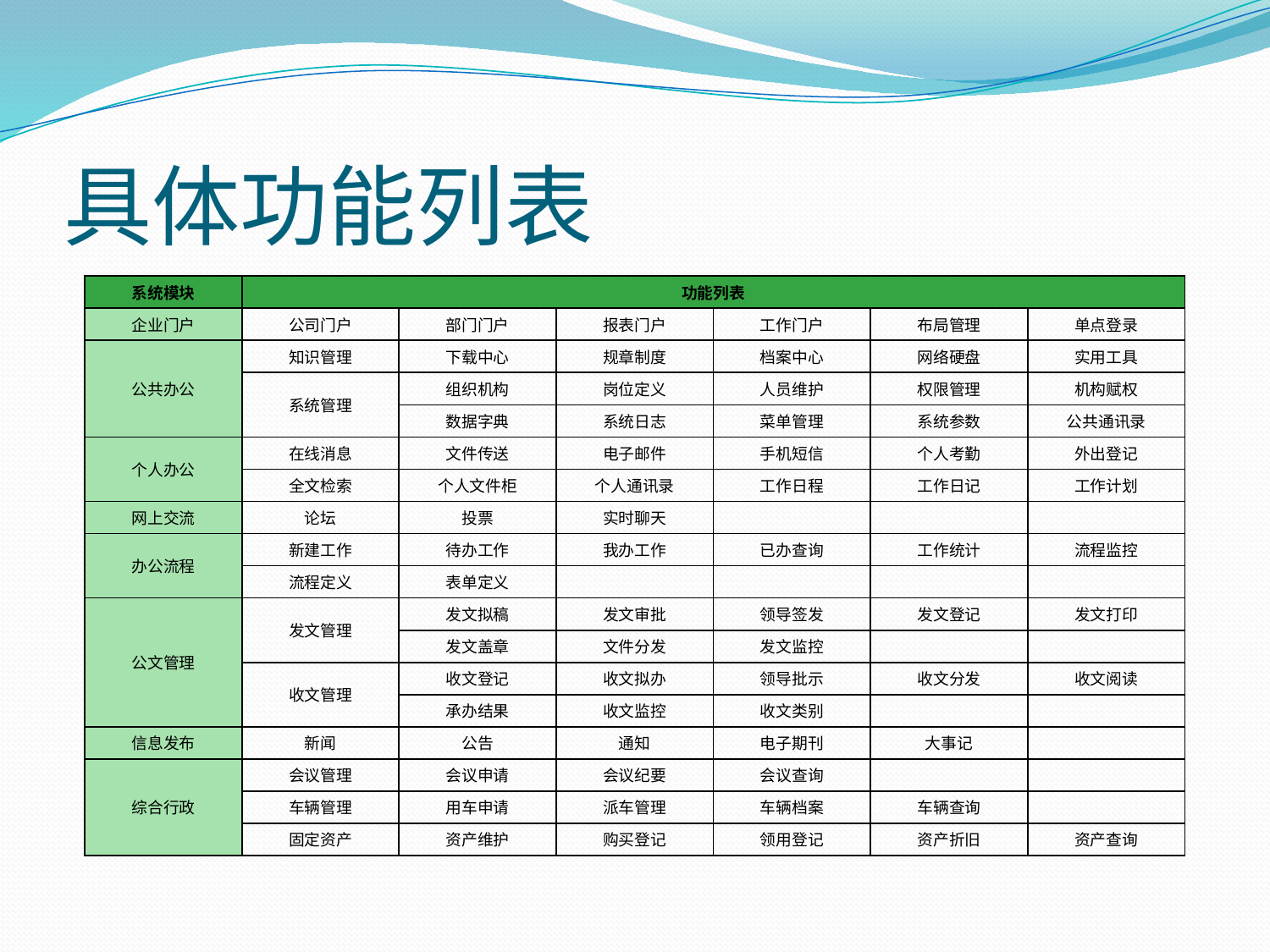

# 具体功能列表
| 系统模块 | 功能列表 |  |  |  |  |  |
| --- | --- | --- | --- | --- | --- | --- |
| 企业门户 | 公司门户 | 部门门户 | 报表门户 | 工作门户 | 布局管理 | 单点登录 |
| 公共办公 | 知识管理 | 下载中心 | 规章制度 | 档案中心 | 网络硬盘 | 实用工具 |
|  | 系统管理 | 组织机构 | 岗位定义 | 人员维护 | 权限管理 | 机构赋权 |
|  |  | 数据字典 | 系统日志 | 菜单管理 | 系统参数 | 公共通讯录 |
| 个人办公 | 在线消息 | 文件传送 | 电子邮件 | 手机短信 | 个人考勤 | 外出登记 |
|  | 全文检索 | 个人文件柜 | 个人通讯录 | 工作日程 | 工作日记 | 工作计划 |
| 网上交流 | 论坛 | 投票 | 实时聊天 |  |  |  |
| 办公流程 | 新建工作 | 待办工作 | 我办工作 | 已办查询 | 工作统计 | 流程监控 |
|  | 流程定义 | 表单定义 |  |  |  |  |
| 公文管理 | 发文管理 | 发文拟稿 | 发文审批 | 领导签发 | 发文登记 | 发文打印 |
|  |  | 发文盖章 | 文件分发 | 发文监控 |  |  |
|  | 收文管理 | 收文登记 | 收文拟办 | 领导批示 | 收文分发 | 收文阅读 |
|  |  | 承办结果 | 收文监控 | 收文类别 |  |  |
| 信息发布 | 新闻 | 公告 | 通知 | 电子期刊 | 大事记 |  |
| 综合行政 | 会议管理 | 会议申请 | 会议纪要 | 会议查询 |  |  |
|  | 车辆管理 | 用车申请 | 派车管理 | 车辆档案 | 车辆查询 |  |
|  | 固定资产 | 资产维护 | 购买登记 | 领用登记 | 资产折旧 | 资产查询 |